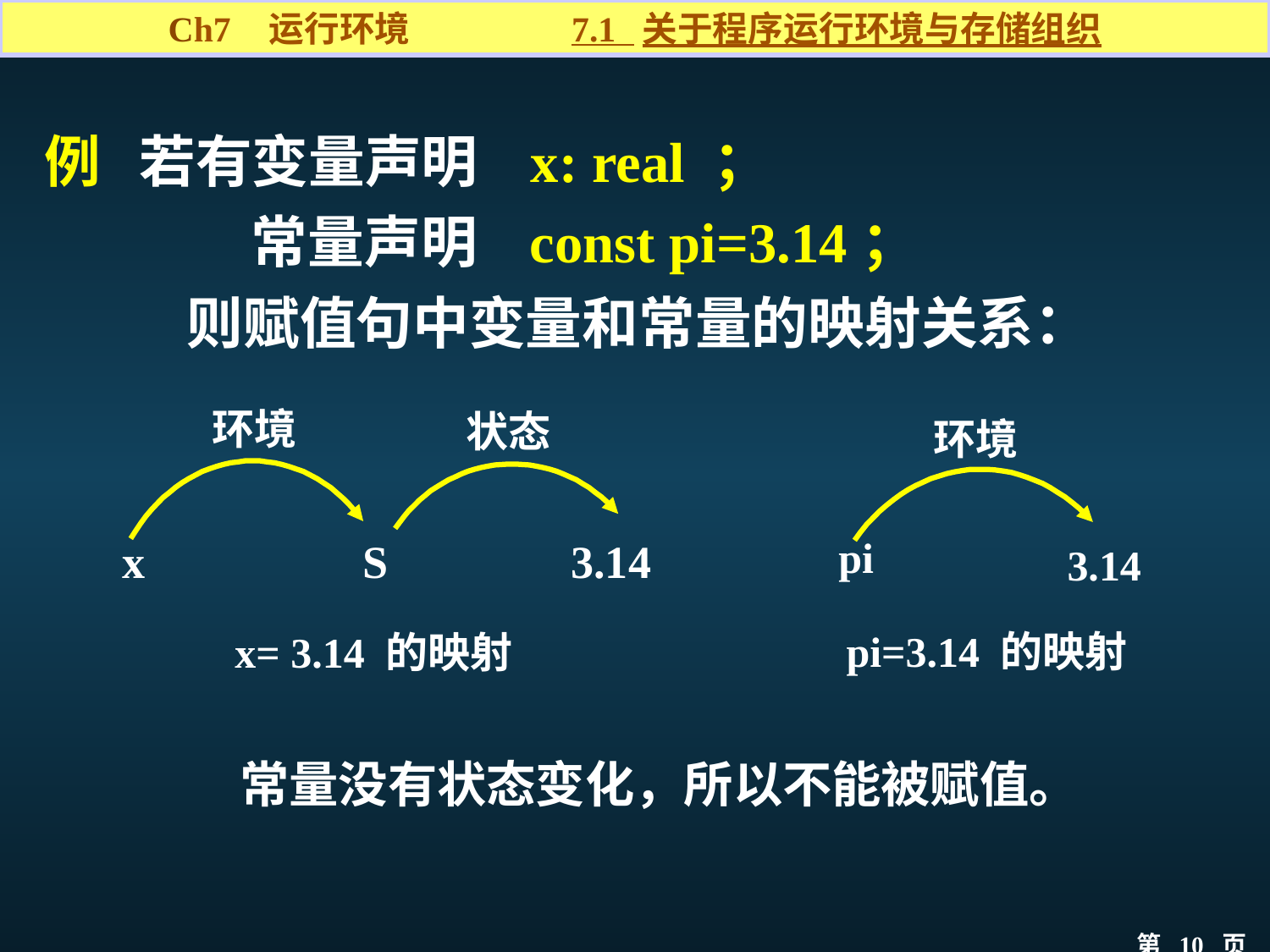

Ch7   运行环境                   7.1  关于程序运行环境与存储组织
例   若有变量声明   x: real ；
               常量声明   const pi=3.14；
          则赋值句中变量和常量的映射关系：

环境
状态

x                   S                3.14
x= 3.14 的映射

环境

pi
3.14
pi=3.14 的映射
常量没有状态变化，所以不能被赋值。